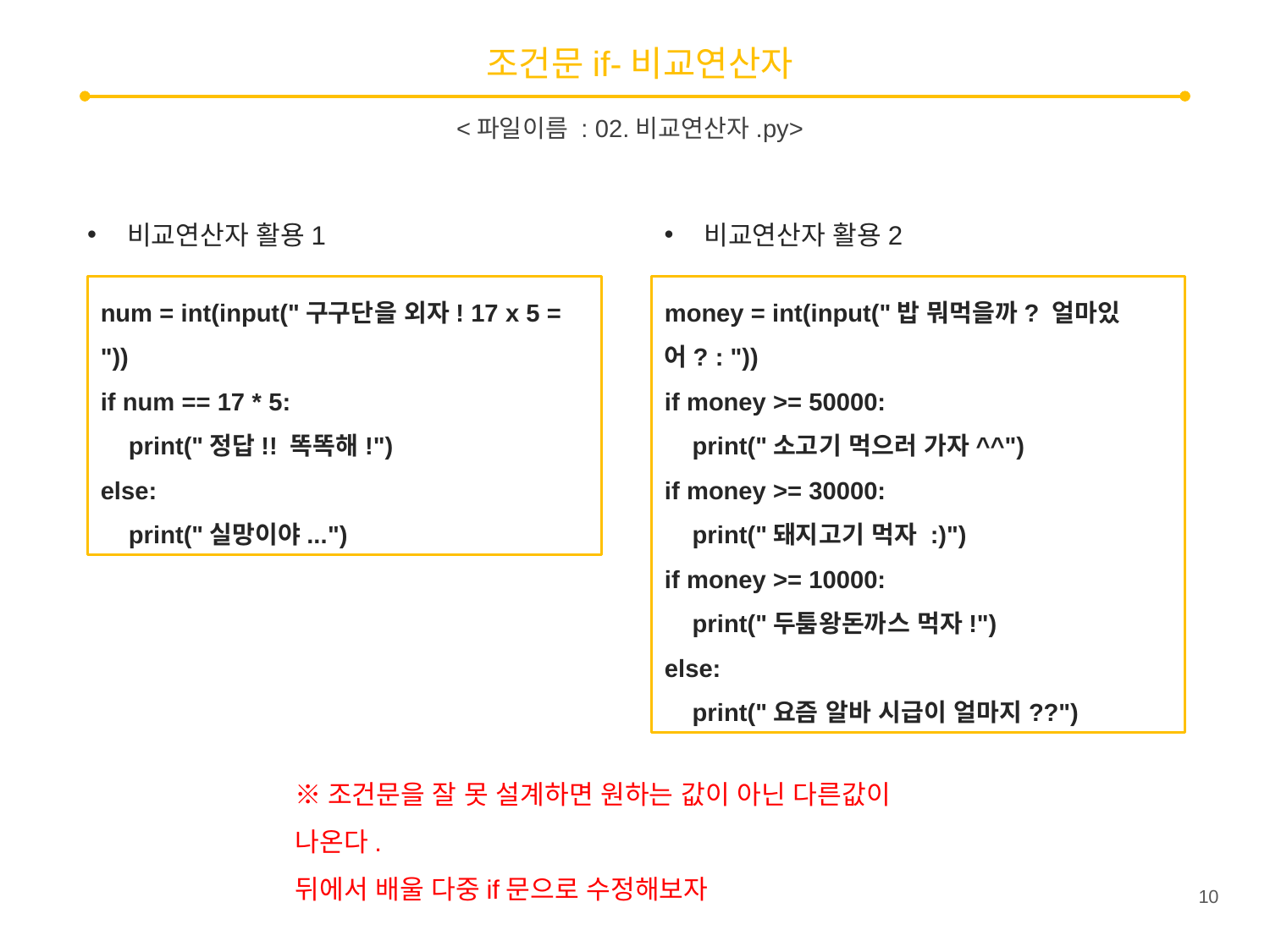

# 조건문if-비교연산자
<파일이름 : 02.비교연산자.py>
비교연산자 활용1
비교연산자 활용2
num = int(input("구구단을 외자! 17 x 5 = "))
if num == 17 * 5:
    print("정답!! 똑똑해!")
else:
    print("실망이야...")
money = int(input("밥 뭐먹을까? 얼마있어? : "))
if money >= 50000:
    print("소고기 먹으러 가자^^")
if money >= 30000:
    print("돼지고기 먹자 :)")
if money >= 10000:
    print("두툼왕돈까스 먹자!")
else:
    print("요즘 알바 시급이 얼마지??")
※조건문을 잘 못 설계하면 원하는 값이 아닌 다른값이 나온다.
뒤에서 배울 다중if문으로 수정해보자